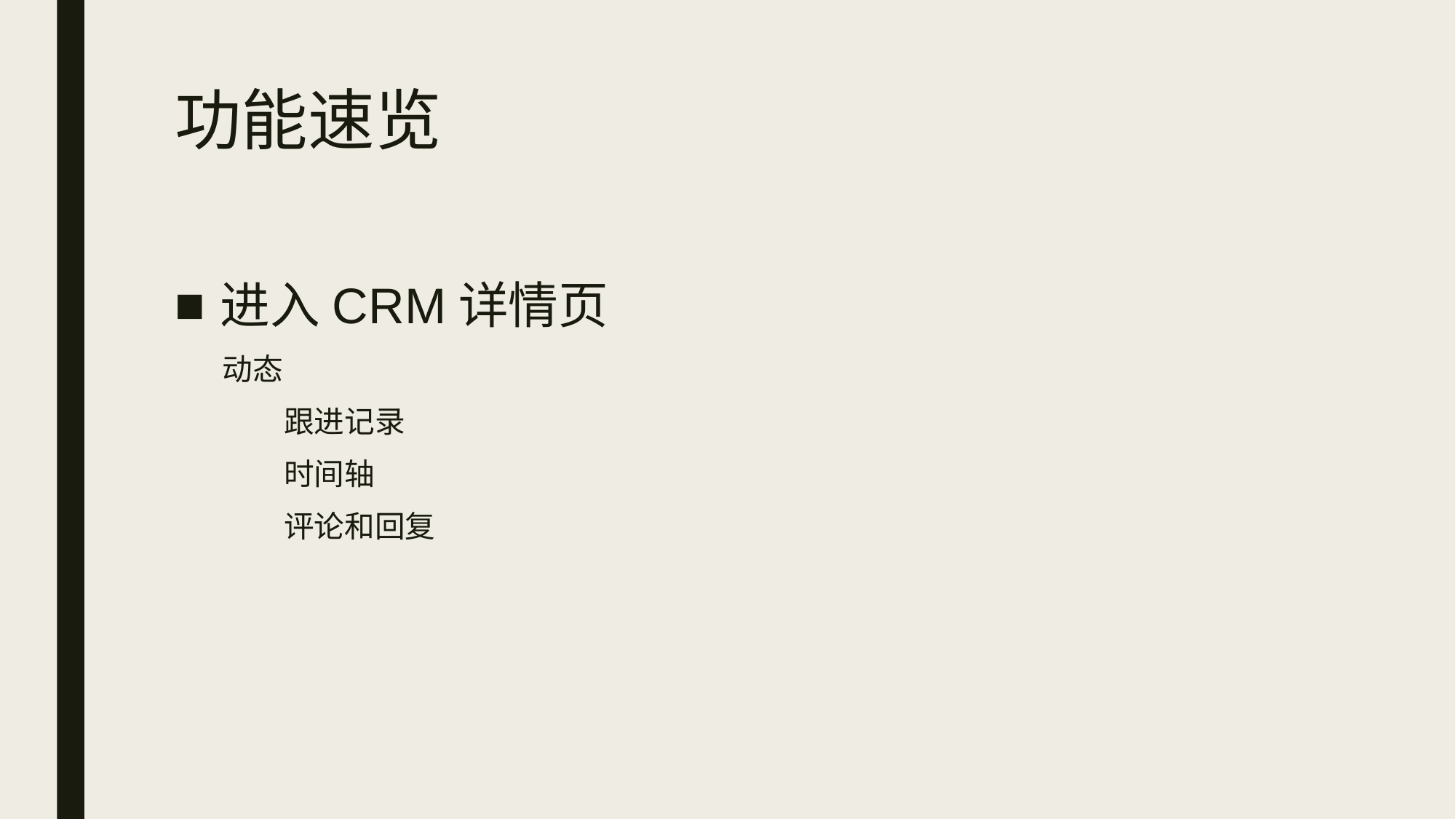

# 功能速览
进入CRM详情页
      动态
	跟进记录
	时间轴
	评论和回复